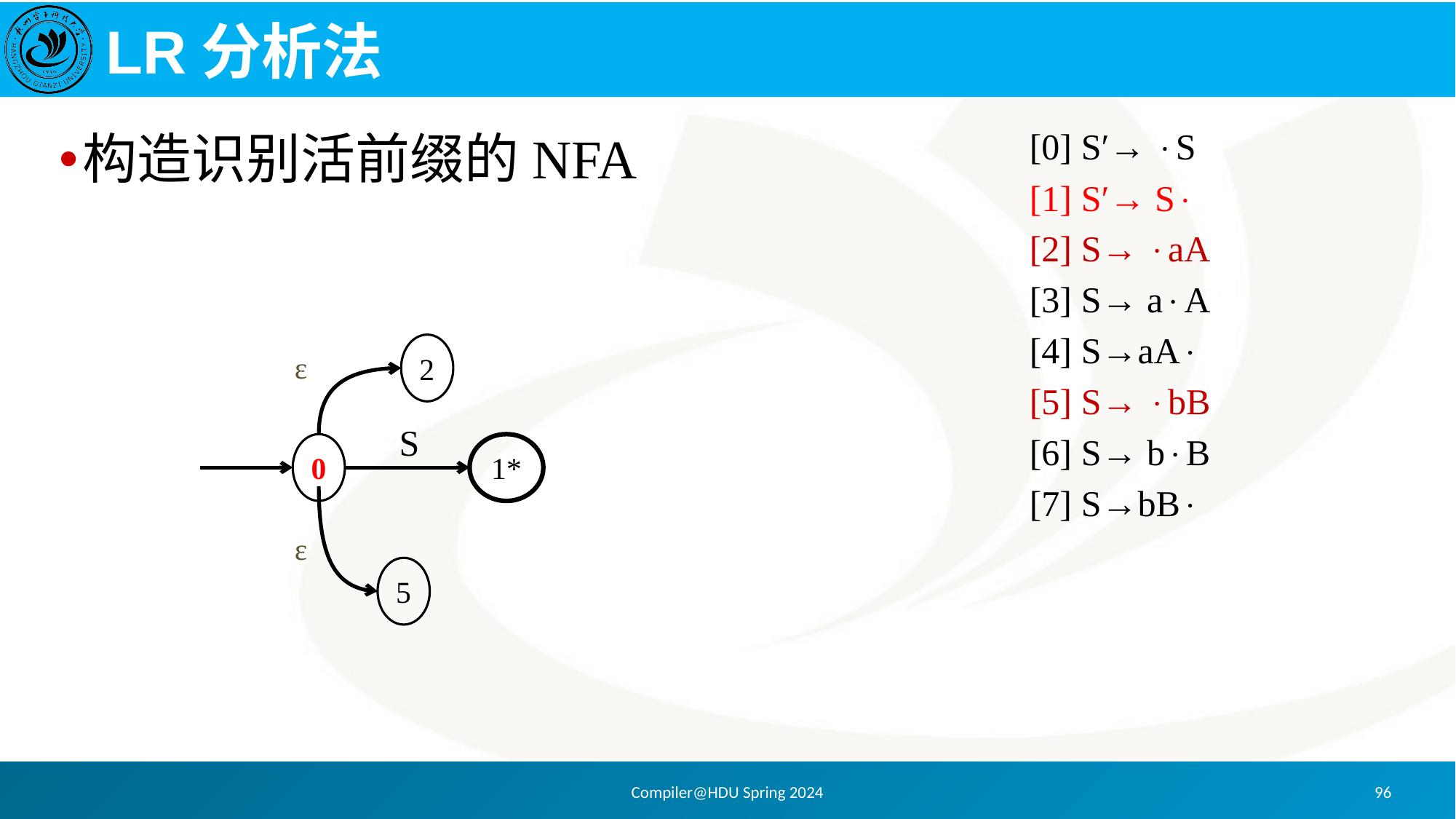

# LR分析法
构造识别活前缀的NFA
[0] S′→ ⋅S
[1] S′→ S⋅
[2] S→ ⋅aA
[3] S→ a⋅A
[4] S→aA⋅
[5] S→ ⋅bB
[6] S→ b⋅B
[7] S→bB⋅
2
ε
S
0
1*
ε
5
Compiler@HDU Spring 2024
96